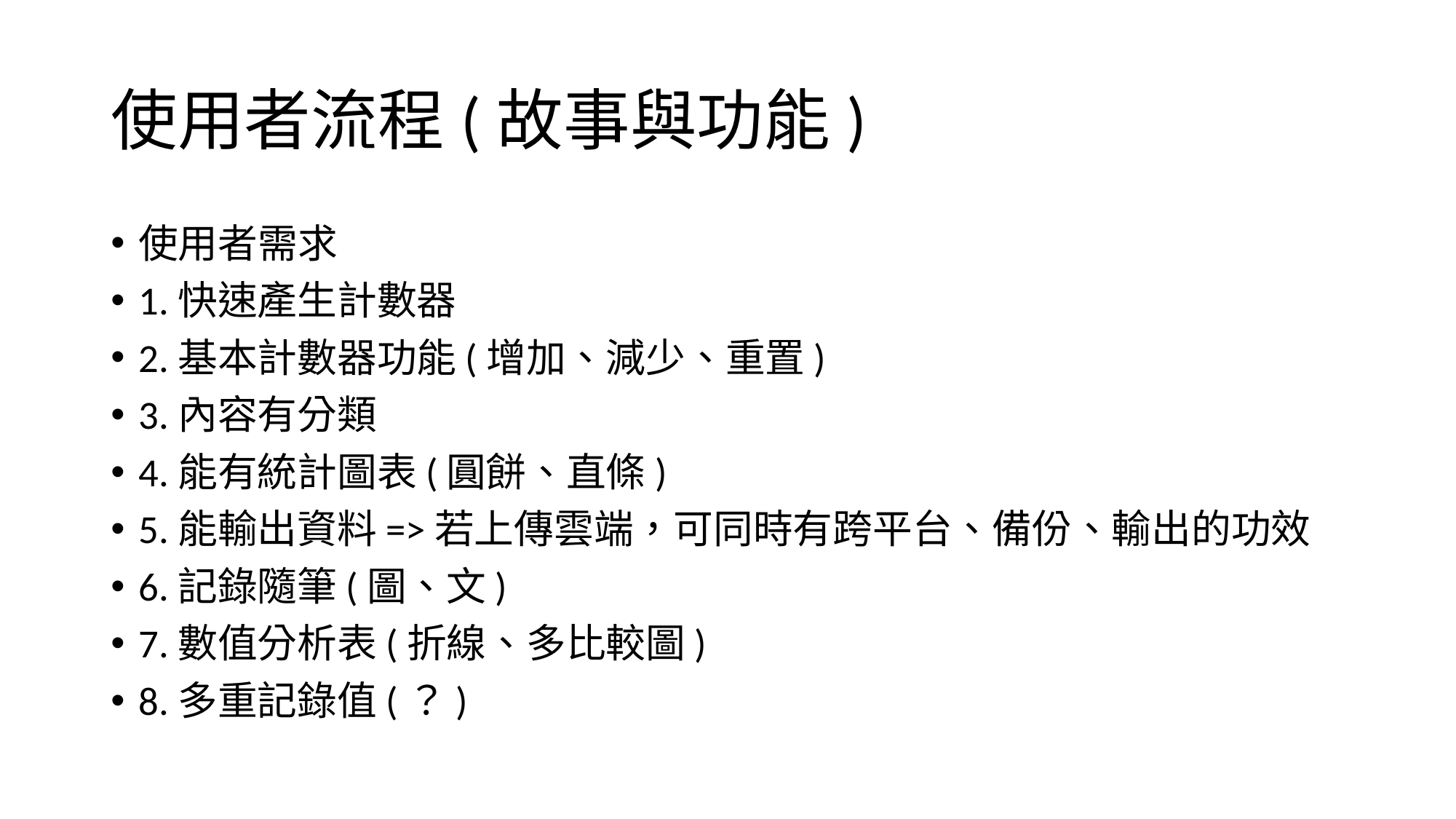

# 使用者流程(故事與功能)
使用者需求
1.快速產生計數器
2.基本計數器功能(增加、減少、重置)
3.內容有分類
4.能有統計圖表(圓餅、直條)
5.能輸出資料=>若上傳雲端，可同時有跨平台、備份、輸出的功效
6.記錄隨筆(圖、文)
7.數值分析表(折線、多比較圖)
8.多重記錄值(？)